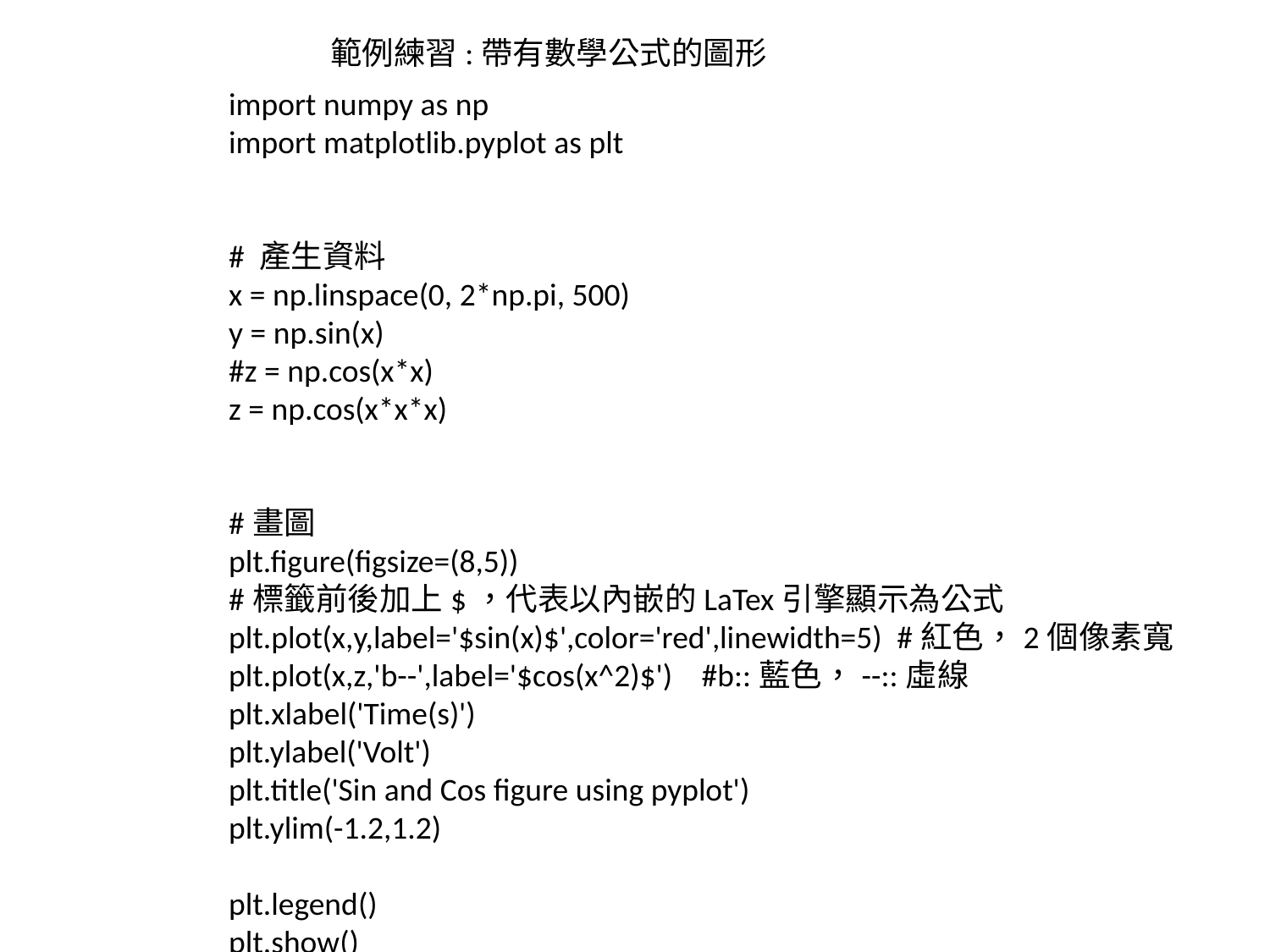

範例練習:帶有數學公式的圖形
import numpy as np
import matplotlib.pyplot as plt
# 產生資料
x = np.linspace(0, 2*np.pi, 500)
y = np.sin(x)
#z = np.cos(x*x)
z = np.cos(x*x*x)
#畫圖
plt.figure(figsize=(8,5))
#標籤前後加上$，代表以內嵌的LaTex引擎顯示為公式
plt.plot(x,y,label='$sin(x)$',color='red',linewidth=5)  #紅色，2個像素寬
plt.plot(x,z,'b--',label='$cos(x^2)$')    #b::藍色，--::虛線
plt.xlabel('Time(s)')
plt.ylabel('Volt')
plt.title('Sin and Cos figure using pyplot')
plt.ylim(-1.2,1.2)
plt.legend()
plt.show()